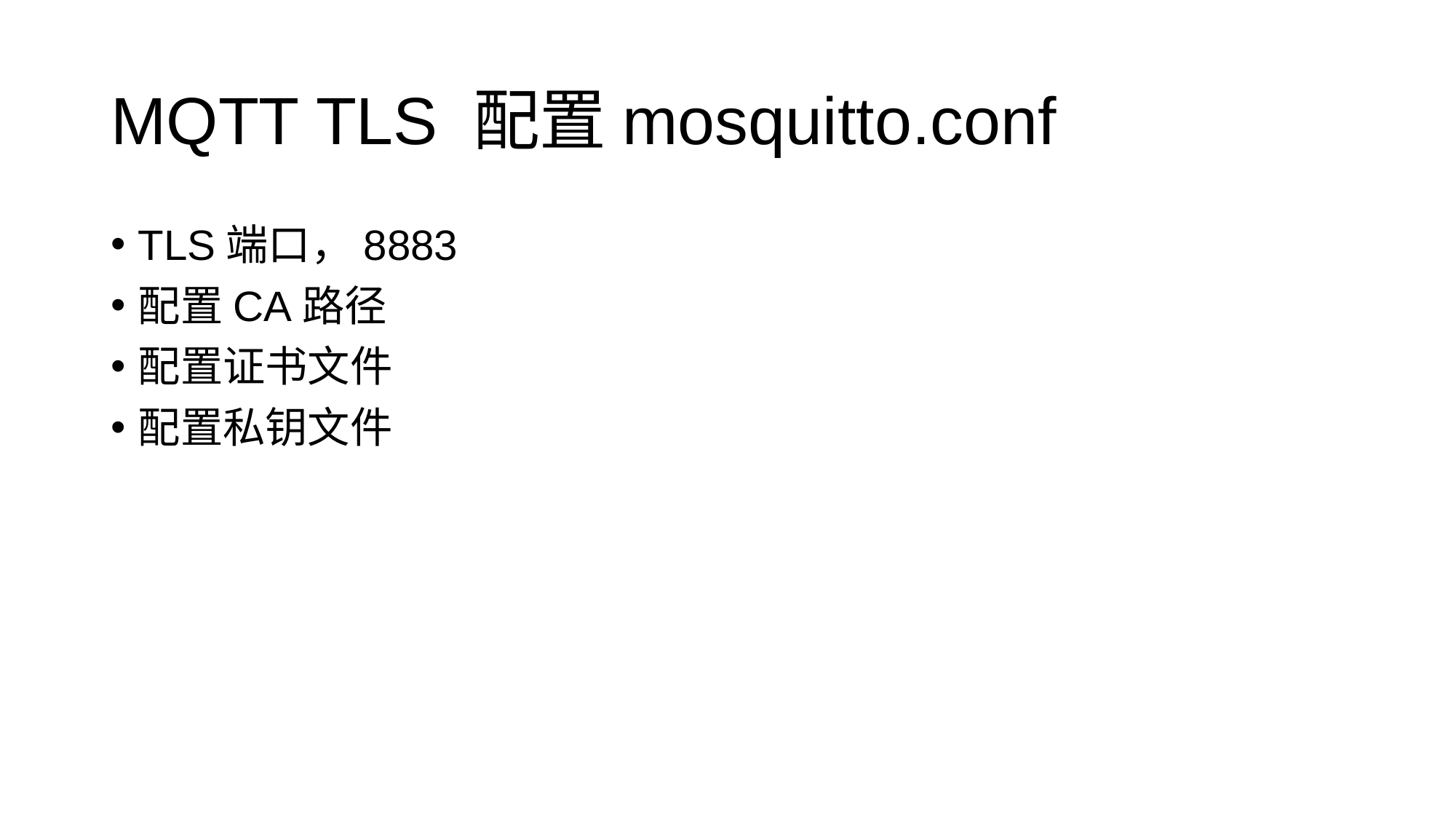

# MQTT TLS 配置mosquitto.conf
TLS端口，8883
配置CA路径
配置证书文件
配置私钥文件